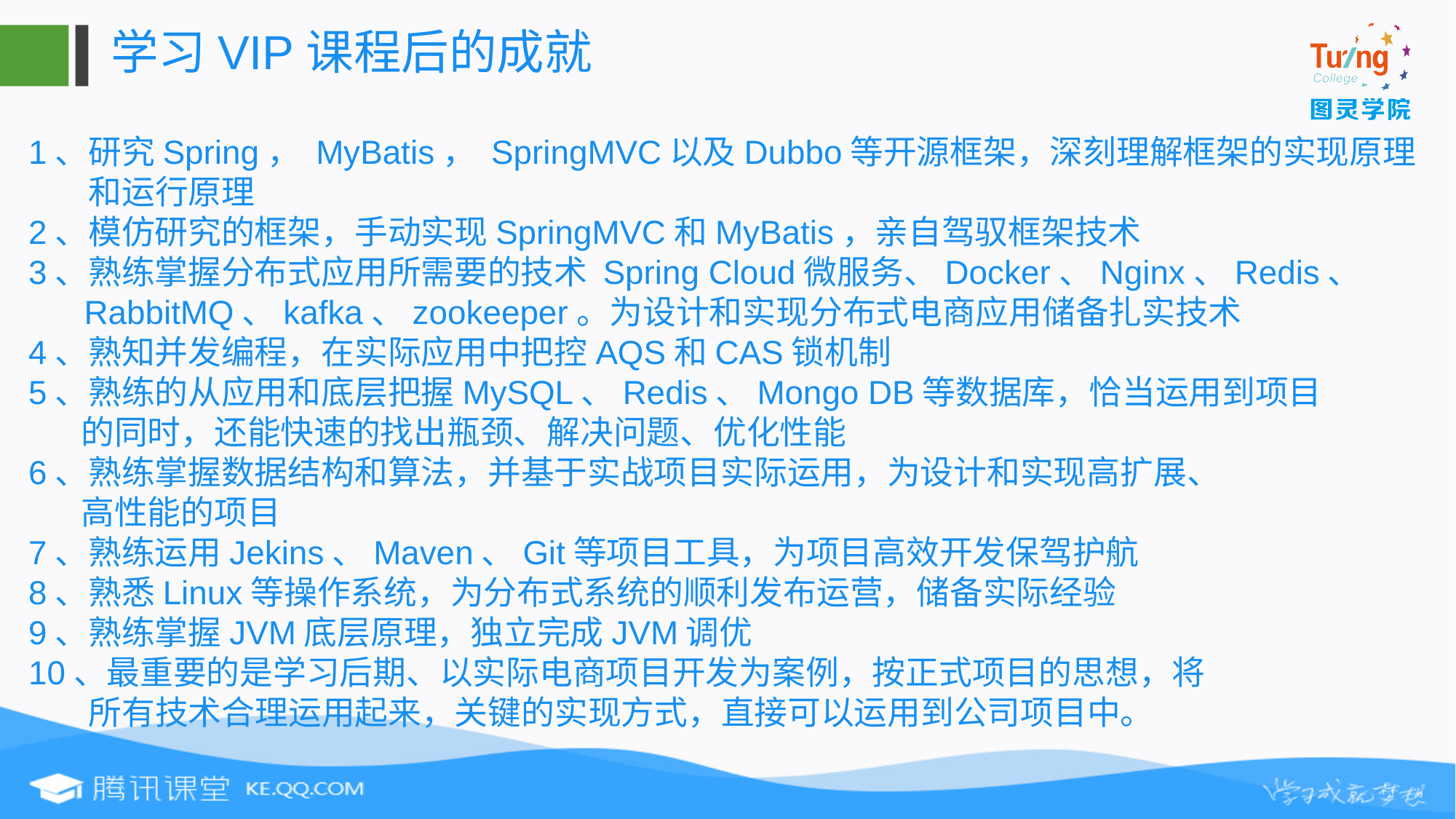

# 学习VIP课程后的成就
1、研究Spring， MyBatis， SpringMVC以及Dubbo等开源框架，深刻理解框架的实现原理
       和运行原理
2、模仿研究的框架，手动实现SpringMVC和MyBatis，亲自驾驭框架技术
3、熟练掌握分布式应用所需要的技术 Spring Cloud微服务、Docker、Nginx、Redis、
      RabbitMQ、kafka、zookeeper。为设计和实现分布式电商应用储备扎实技术
4、熟知并发编程，在实际应用中把控AQS和CAS锁机制
5、熟练的从应用和底层把握MySQL、Redis、Mongo DB等数据库，恰当运用到项目
      的同时，还能快速的找出瓶颈、解决问题、优化性能
6、熟练掌握数据结构和算法，并基于实战项目实际运用，为设计和实现高扩展、
      高性能的项目
7、熟练运用Jekins、Maven、Git等项目工具，为项目高效开发保驾护航
8、熟悉Linux等操作系统，为分布式系统的顺利发布运营，储备实际经验
9、熟练掌握JVM底层原理，独立完成JVM调优
10、最重要的是学习后期、以实际电商项目开发为案例，按正式项目的思想，将
       所有技术合理运用起来，关键的实现方式，直接可以运用到公司项目中。